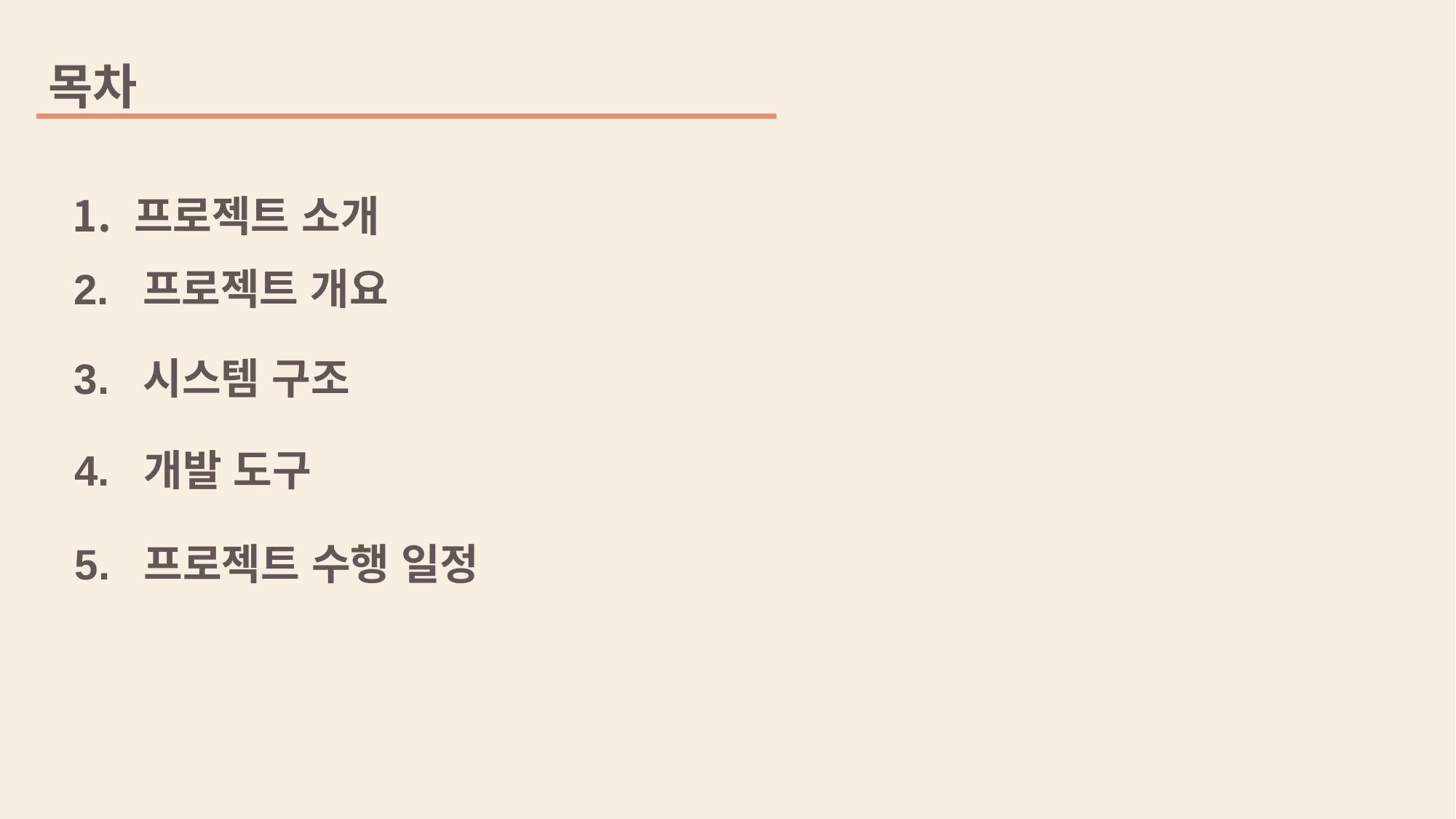

목차
프로젝트 소개
2.  프로젝트 개요
3.  시스템 구조
4.  개발 도구
5.  프로젝트 수행 일정